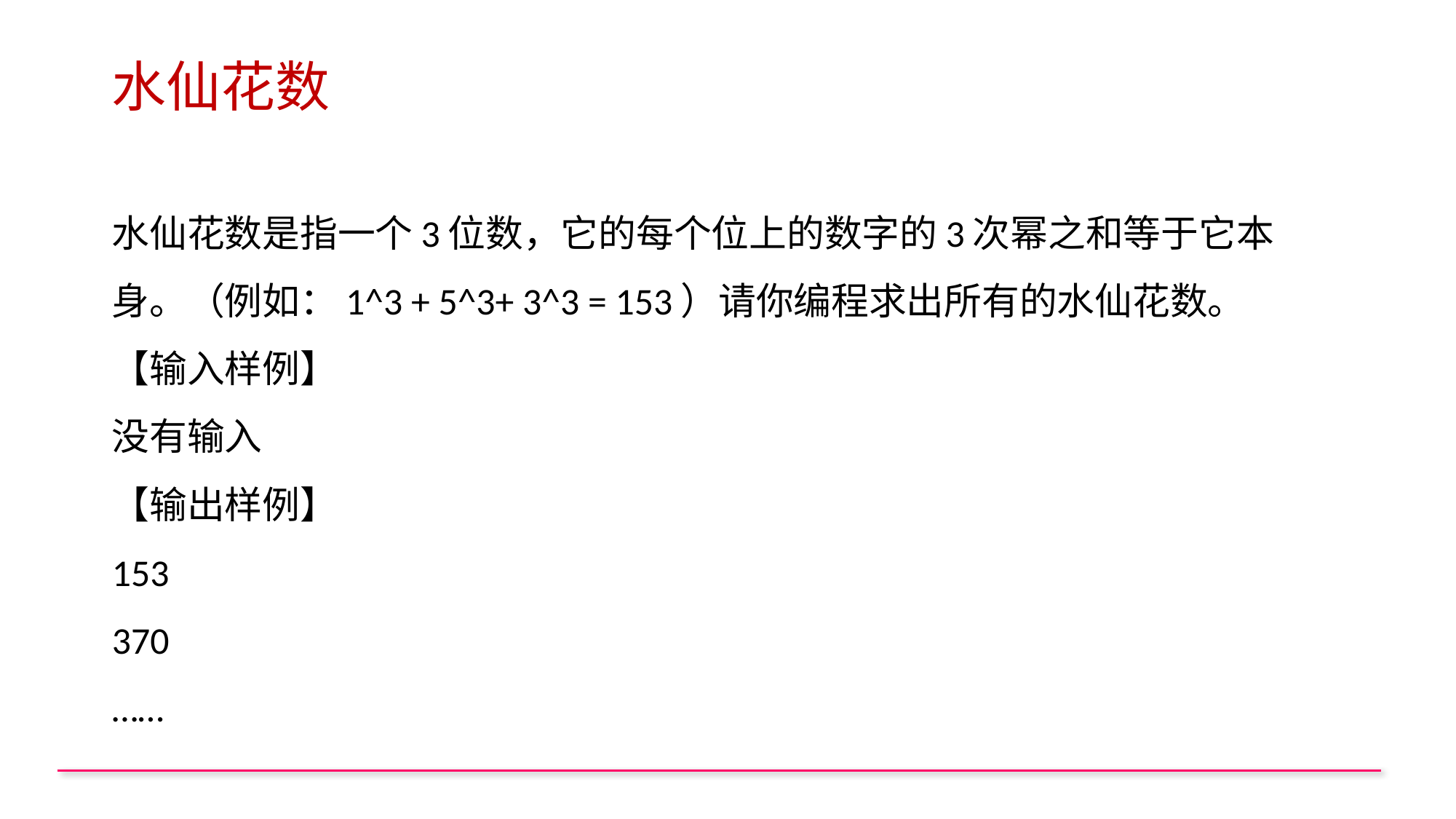

# 水仙花数
水仙花数是指一个3位数，它的每个位上的数字的3次幂之和等于它本身。（例如：1^3 + 5^3+ 3^3 = 153）请你编程求出所有的水仙花数。
【输入样例】
没有输入
【输出样例】
153
370
……